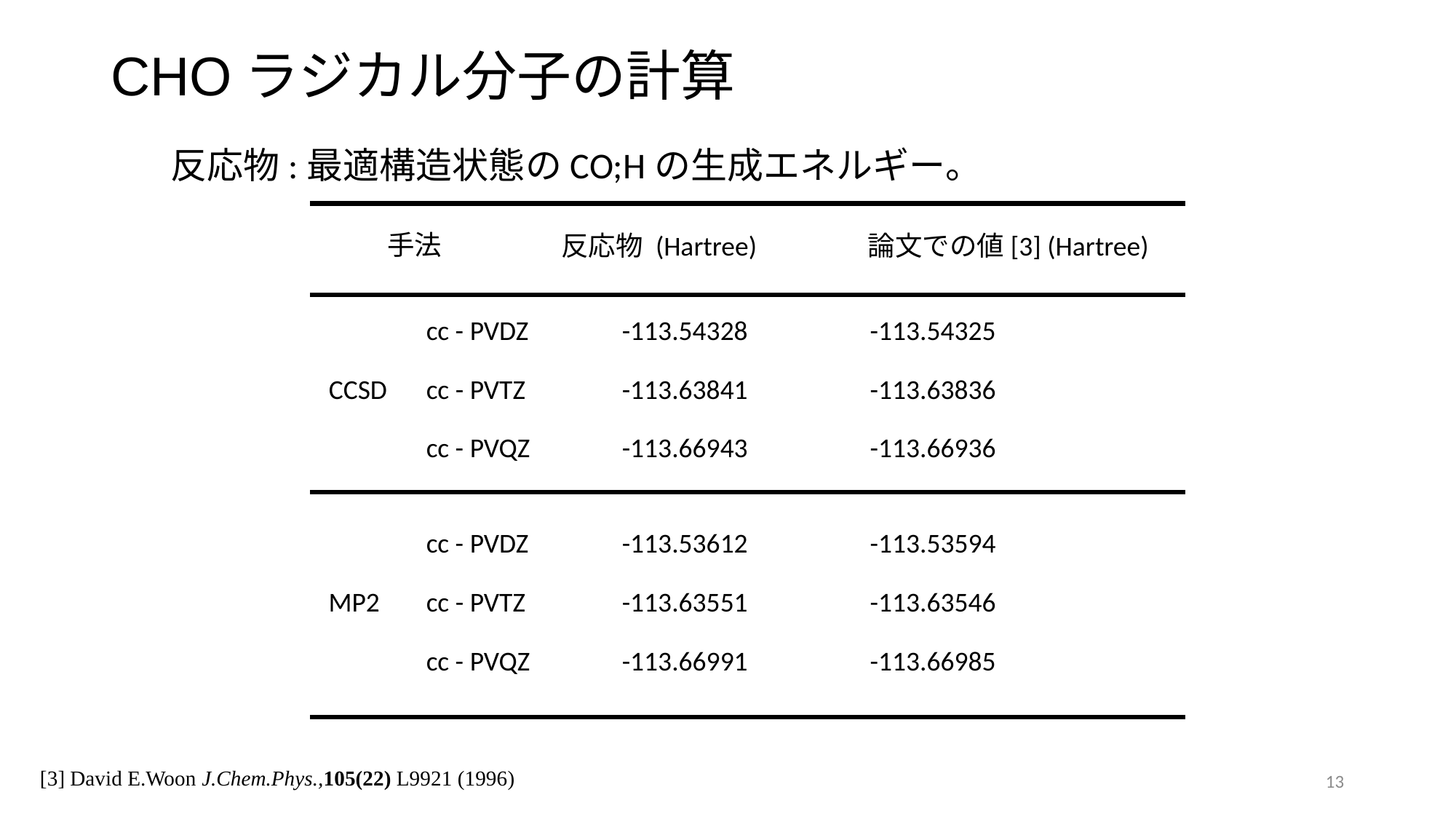

CHOラジカル分子の計算
反応物:最適構造状態のCO;Hの生成エネルギー。
手法
論文での値[3] (Hartree)
反応物 (Hartree)
cc - PVDZ
-113.54328
-113.54325
CCSD
cc - PVTZ
-113.63841
-113.63836
cc - PVQZ
-113.66943
-113.66936
cc - PVDZ
-113.53612
-113.53594
MP2
cc - PVTZ
-113.63551
-113.63546
cc - PVQZ
-113.66991
-113.66985
[3] David E.Woon J.Chem.Phys.,105(22) L9921 (1996)
13